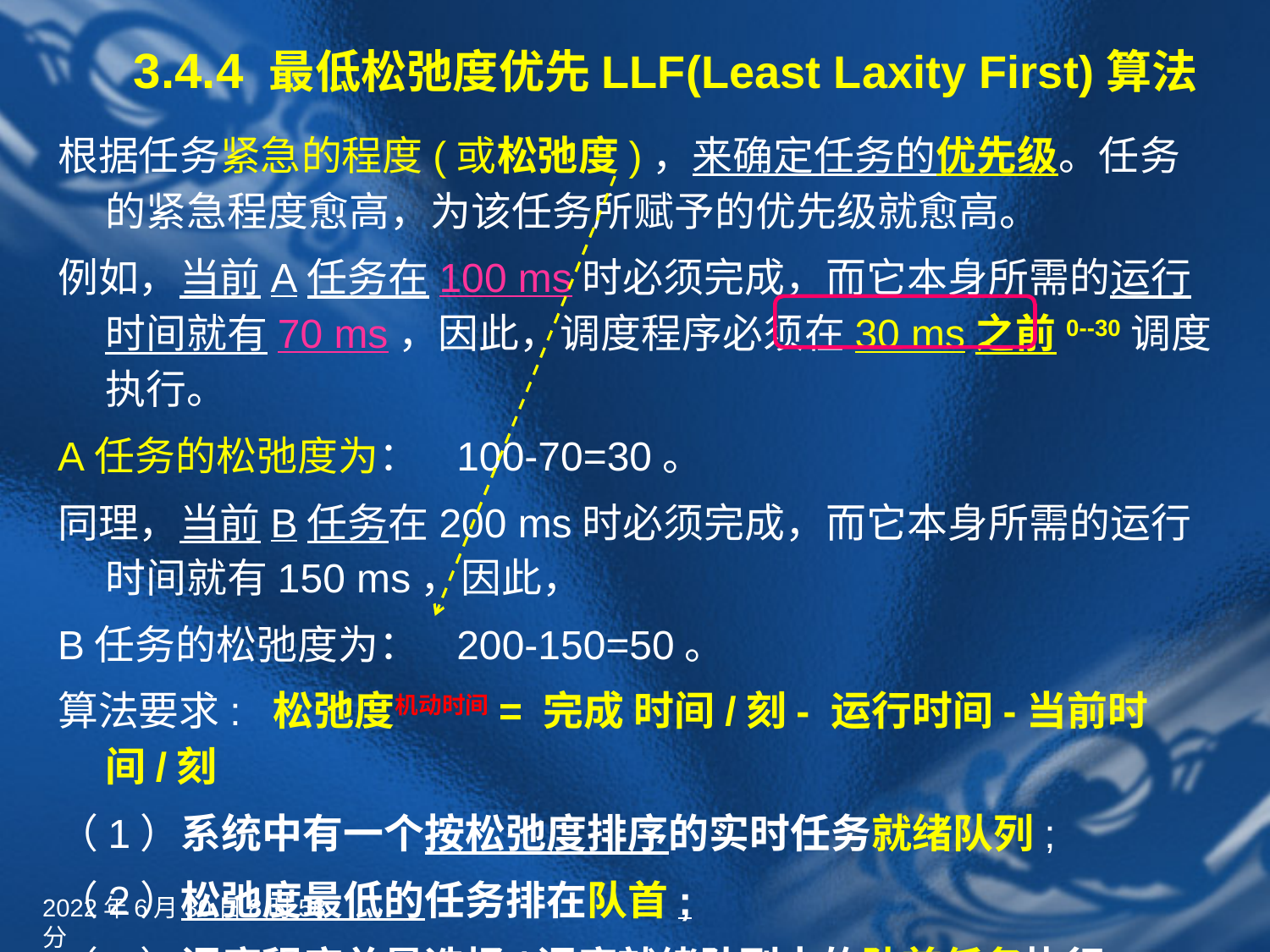

# 3.4.4 最低松弛度优先LLF(Least Laxity First)算法
根据任务紧急的程度(或松弛度)，来确定任务的优先级。任务的紧急程度愈高，为该任务所赋予的优先级就愈高。
例如，当前A任务在100 ms时必须完成，而它本身所需的运行时间就有70 ms，因此，调度程序必须在30 ms之前0--30调度执行。
A任务的松弛度为：   100-70=30。
同理，当前B任务在200 ms时必须完成，而它本身所需的运行时间就有150 ms，因此，
B任务的松弛度为：   200-150=50。
算法要求:  松弛度机动时间= 完成 时间/刻- 运行时间-当前时间/刻
（1）系统中有一个按松弛度排序的实时任务就绪队列;
（2）松弛度最低的任务排在队首;
（3）调度程序总是选择/调度就绪队列中的队首任务执行。

2022年6月30日8时58分